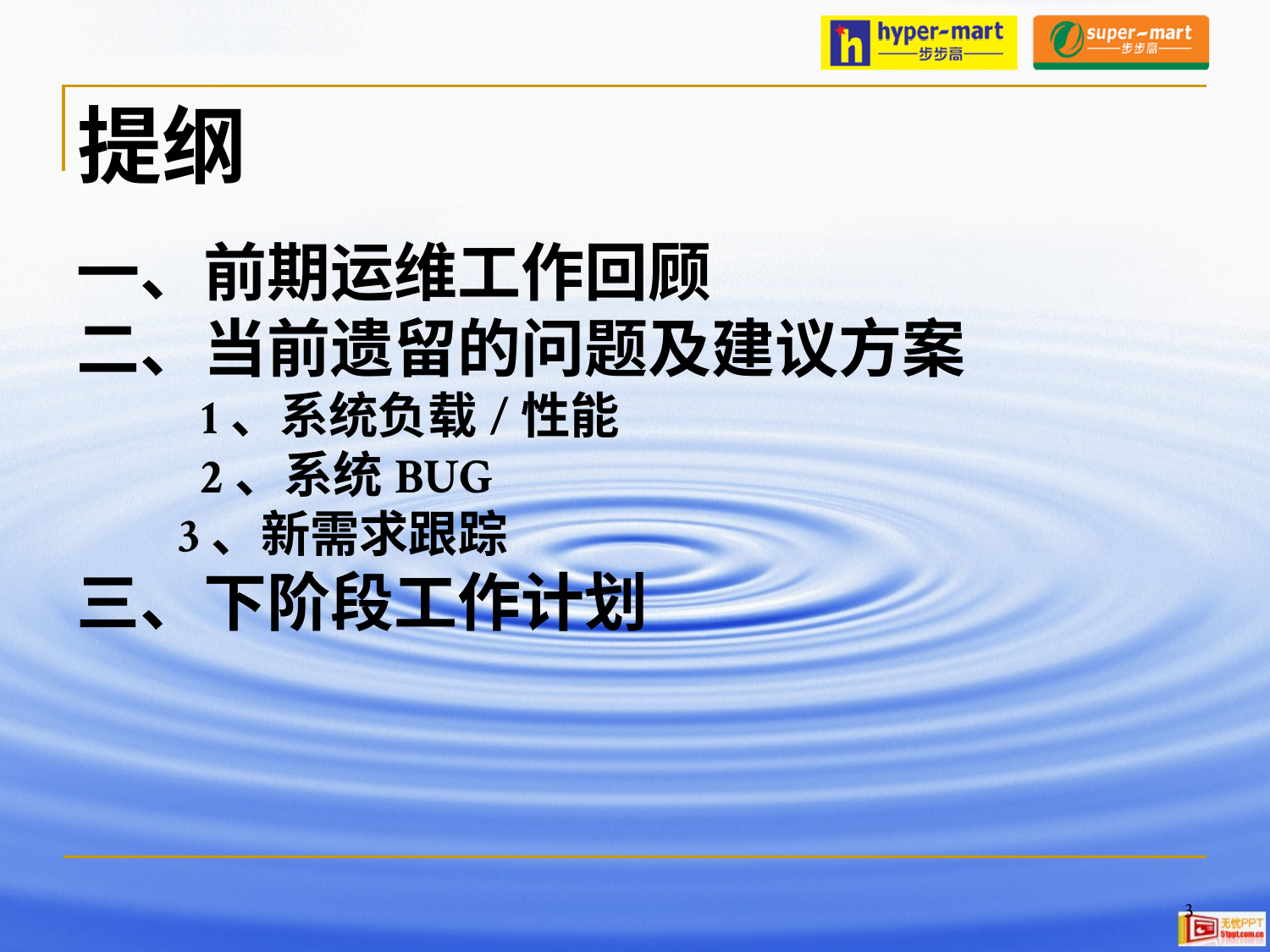

提纲
# 一、前期运维工作回顾 二、当前遗留的问题及建议方案 1、系统负载/性能 2、系统BUG 3、新需求跟踪 三、下阶段工作计划

3